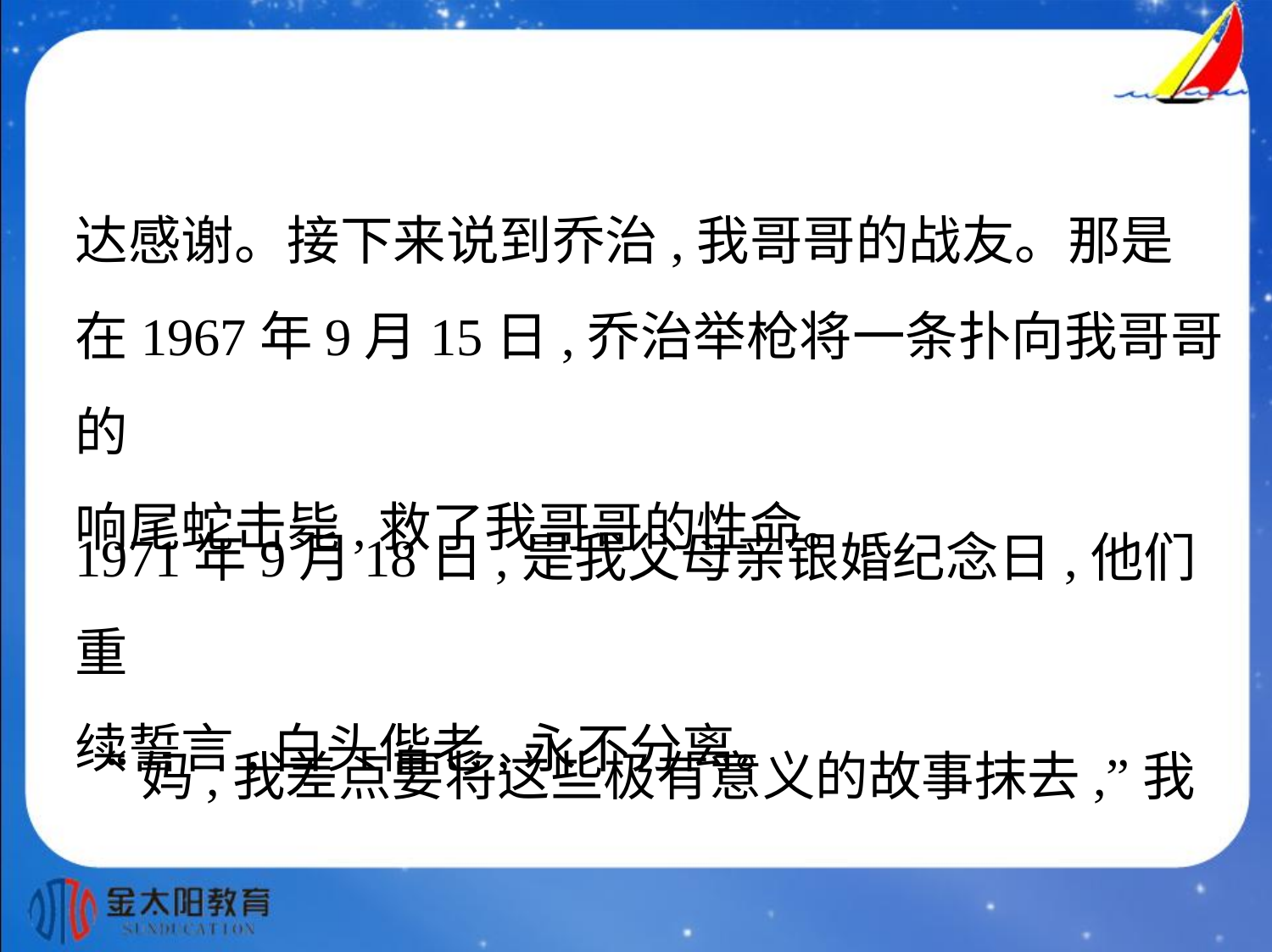

达感谢。接下来说到乔治,我哥哥的战友。那是
在1967年9月15日,乔治举枪将一条扑向我哥哥的
响尾蛇击毙,救了我哥哥的性命。
1971年9月18日,是我父母亲银婚纪念日,他们重
续誓言,白头偕老,永不分离。
“妈,我差点要将这些极有意义的故事抹去,”我